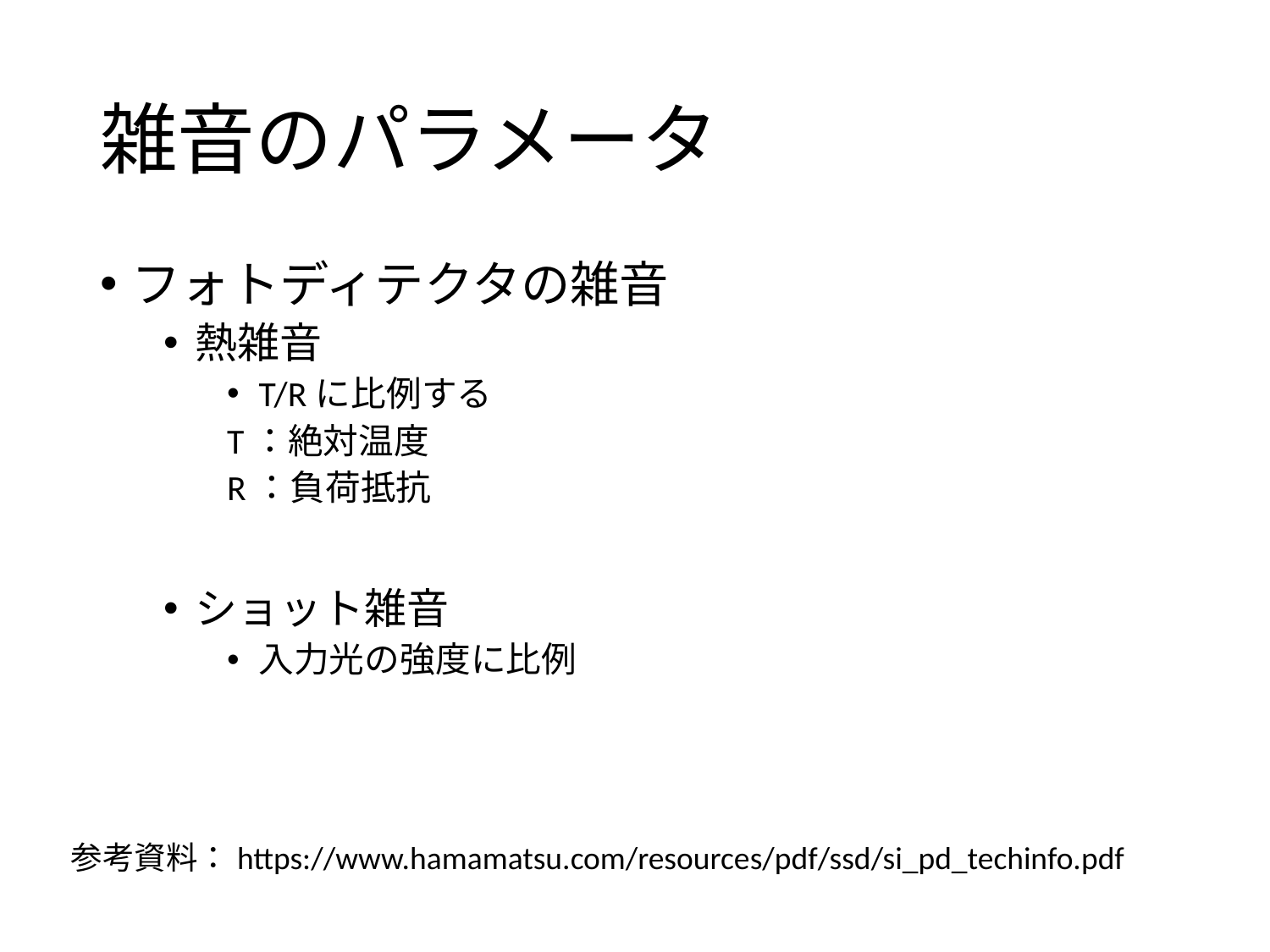

# 雑音のパラメータ
フォトディテクタの雑音
熱雑音
T/Rに比例する
T：絶対温度
R：負荷抵抗

ショット雑音
入力光の強度に比例
参考資料：https://www.hamamatsu.com/resources/pdf/ssd/si_pd_techinfo.pdf